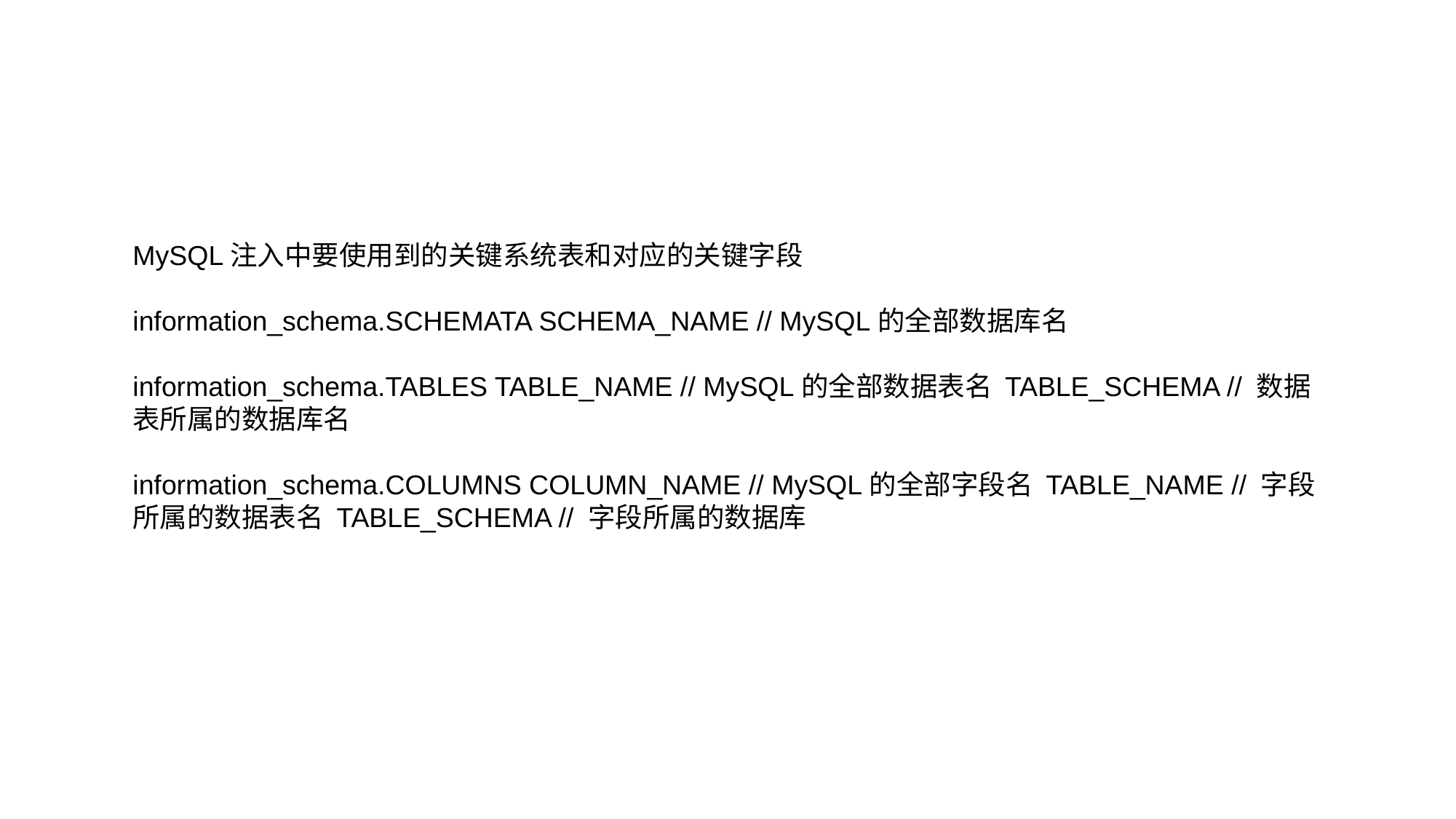

MySQL注入中要使用到的关键系统表和对应的关键字段

information_schema.SCHEMATA SCHEMA_NAME // MySQL的全部数据库名

information_schema.TABLES TABLE_NAME // MySQL的全部数据表名 TABLE_SCHEMA // 数据表所属的数据库名

information_schema.COLUMNS COLUMN_NAME // MySQL的全部字段名 TABLE_NAME // 字段所属的数据表名 TABLE_SCHEMA // 字段所属的数据库